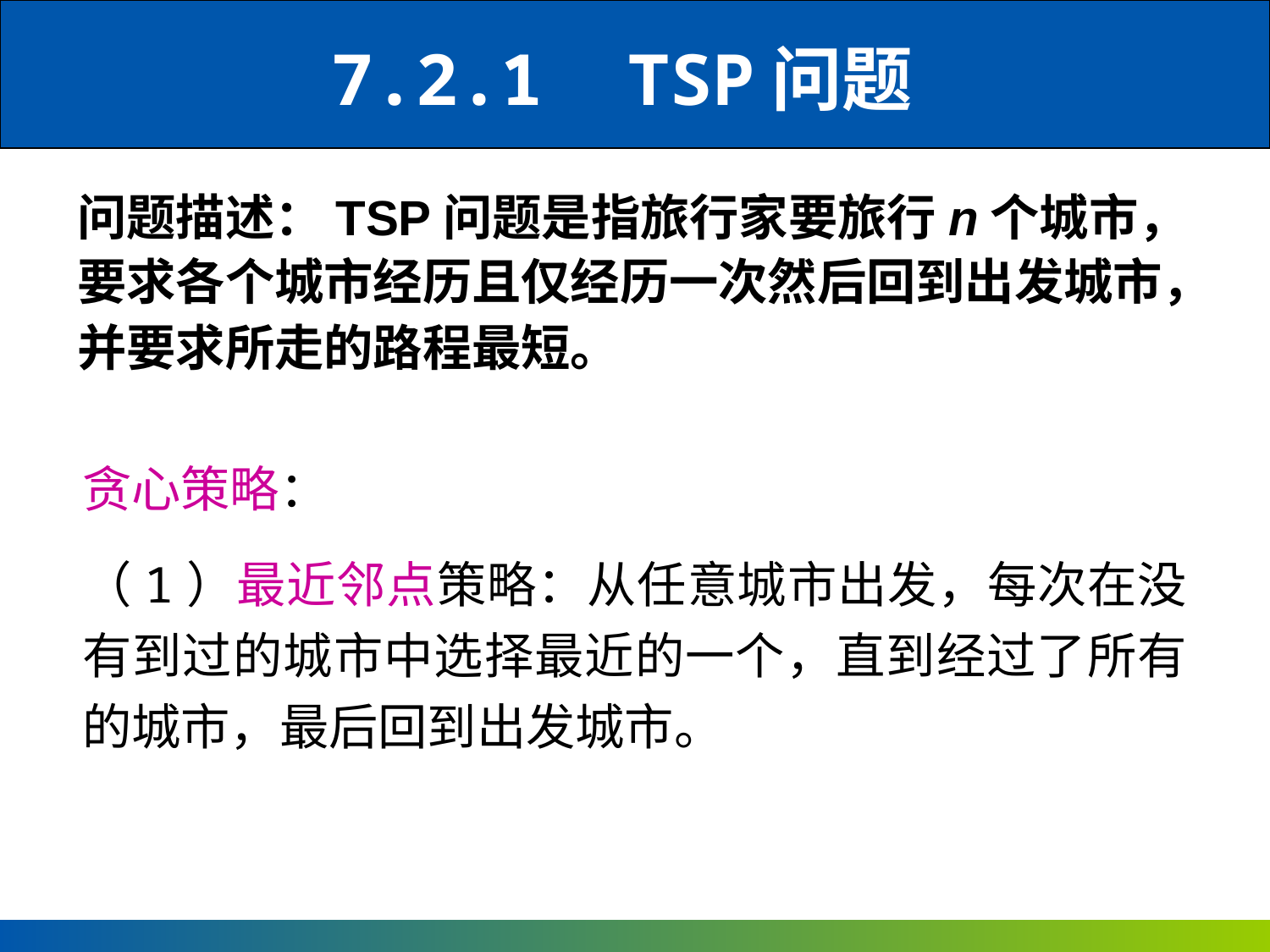

7.2.1  TSP问题
问题描述：TSP问题是指旅行家要旅行n个城市，要求各个城市经历且仅经历一次然后回到出发城市，并要求所走的路程最短。
贪心策略：
（1）最近邻点策略：从任意城市出发，每次在没有到过的城市中选择最近的一个，直到经过了所有的城市，最后回到出发城市。